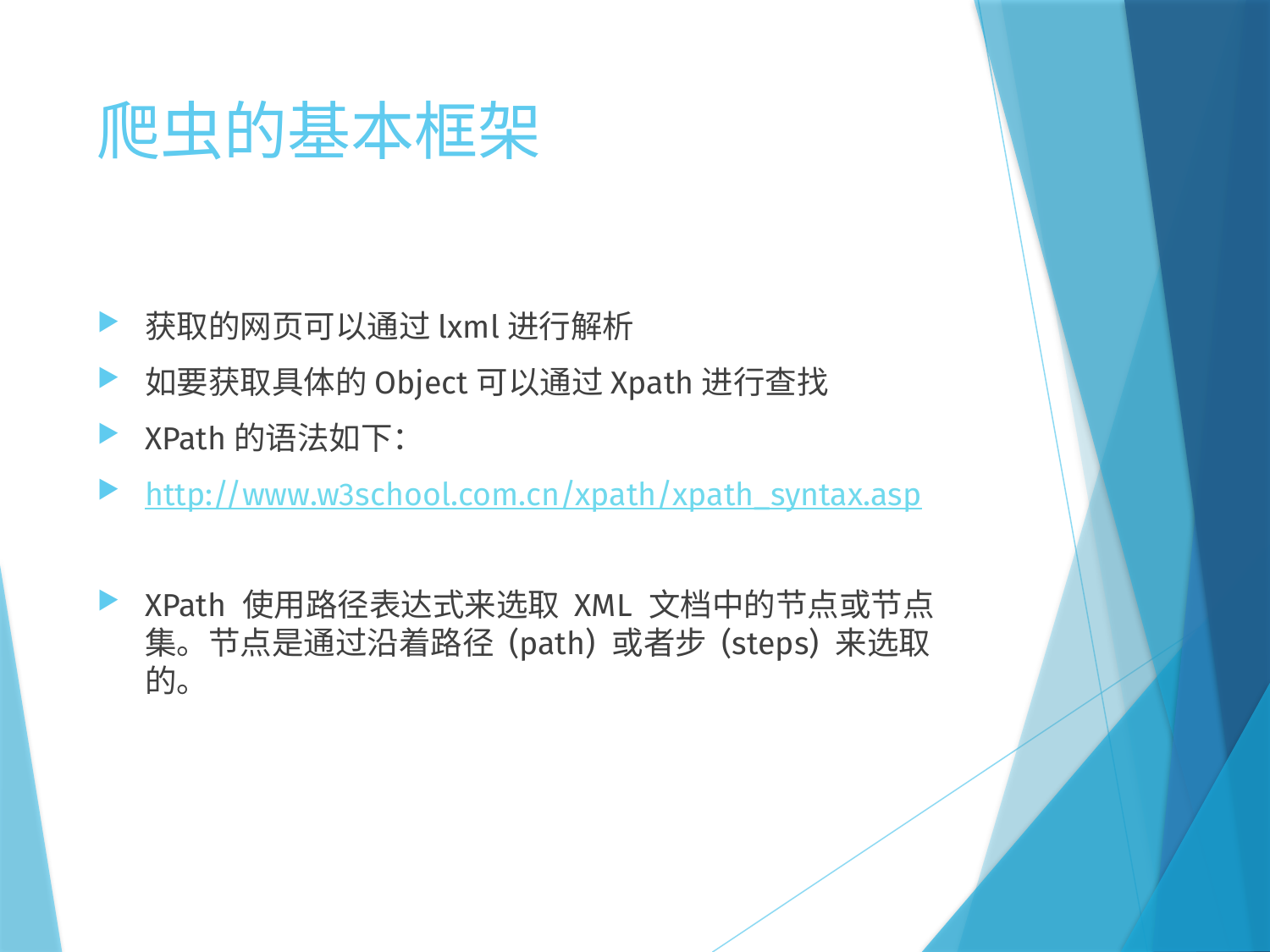

# 爬虫的基本框架
获取的网页可以通过lxml进行解析
如要获取具体的Object可以通过Xpath进行查找
XPath的语法如下：
http://www.w3school.com.cn/xpath/xpath_syntax.asp

XPath 使用路径表达式来选取 XML 文档中的节点或节点集。节点是通过沿着路径 (path) 或者步 (steps) 来选取的。